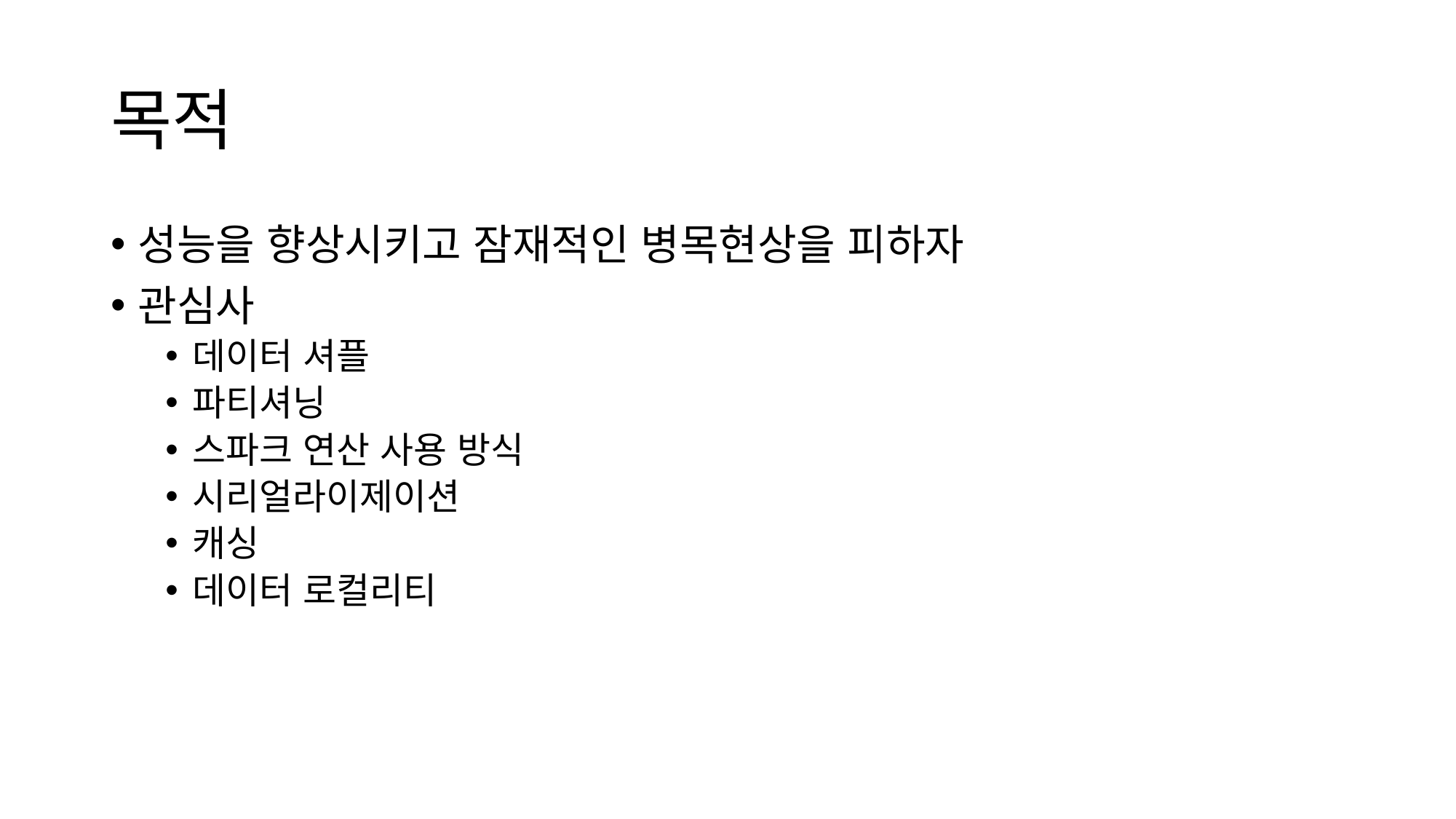

# 목적
성능을 향상시키고 잠재적인 병목현상을 피하자
관심사
데이터 셔플
파티셔닝
스파크 연산 사용 방식
시리얼라이제이션
캐싱
데이터 로컬리티